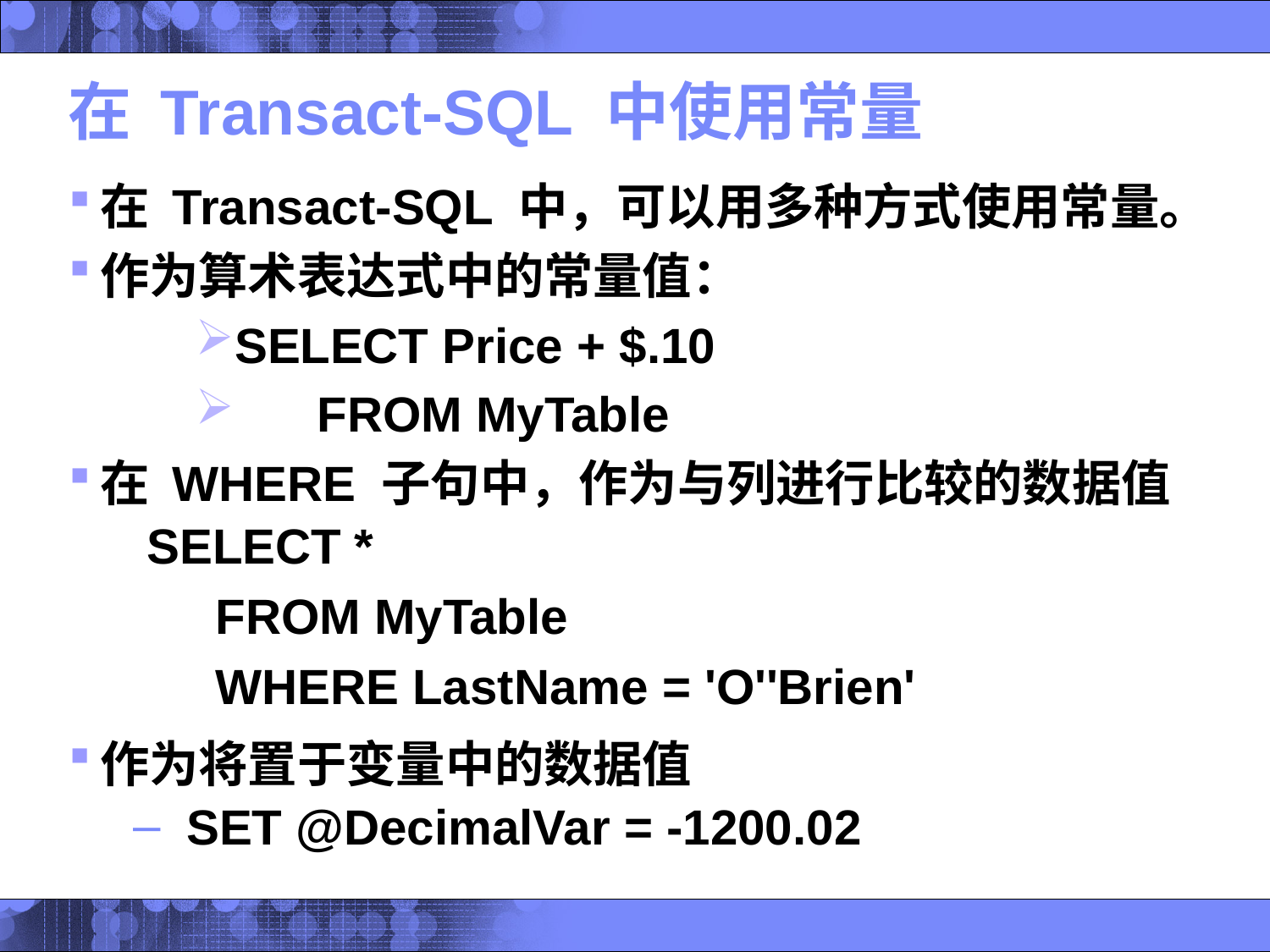

# 在 Transact-SQL 中使用常量
在 Transact-SQL 中，可以用多种方式使用常量。
作为算术表达式中的常量值：
SELECT Price + $.10
      FROM MyTable
在 WHERE 子句中，作为与列进行比较的数据值
 SELECT *
      FROM MyTable
      WHERE LastName = 'O''Brien'
作为将置于变量中的数据值
 SET @DecimalVar = -1200.02